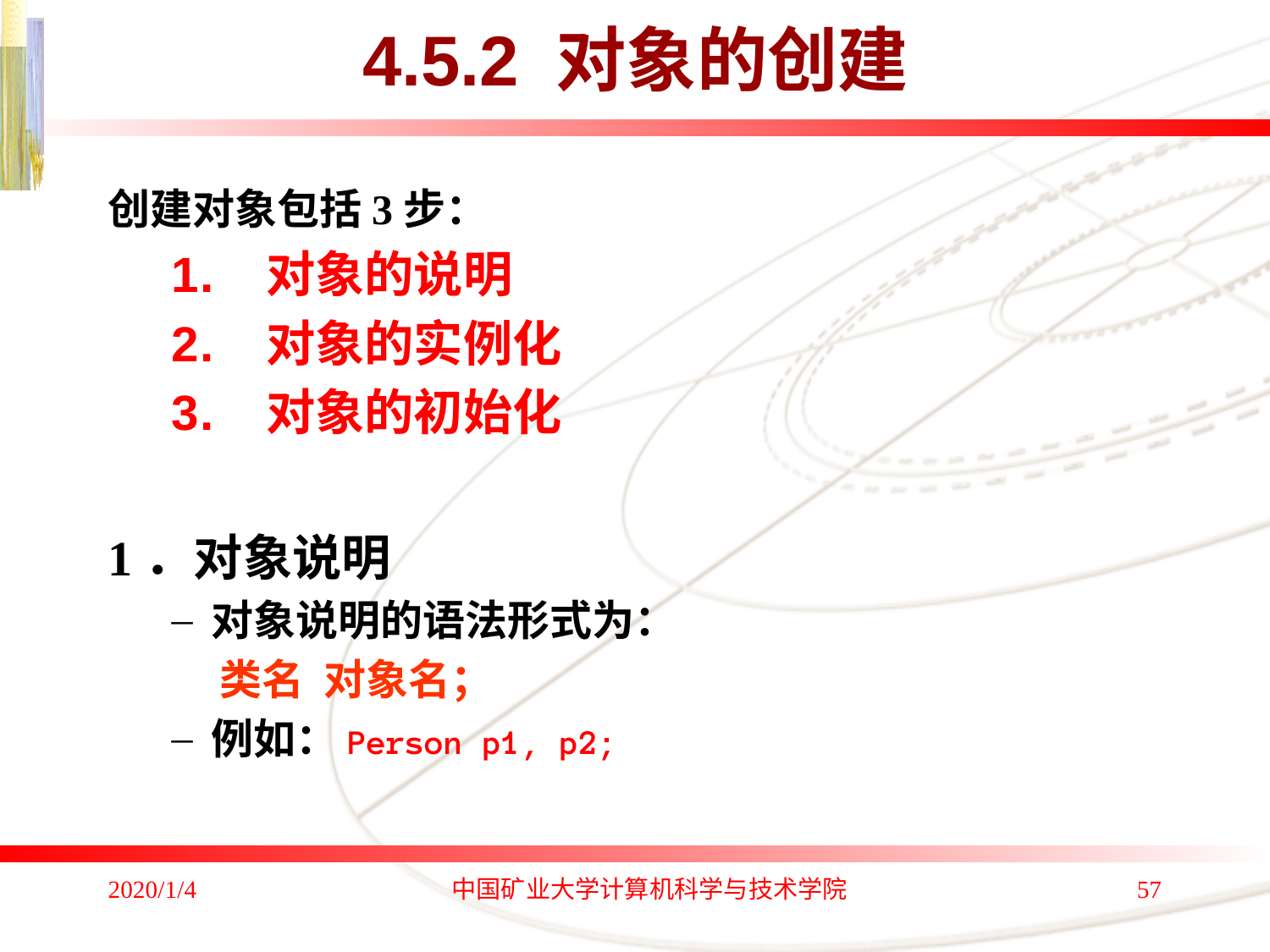

# 4.5.2 对象的创建
创建对象包括3步：
 对象的说明
 对象的实例化
 对象的初始化

1．对象说明
对象说明的语法形式为：
    类名  对象名；
例如：Person p1, p2;

2020/1/4
中国矿业大学计算机科学与技术学院
57